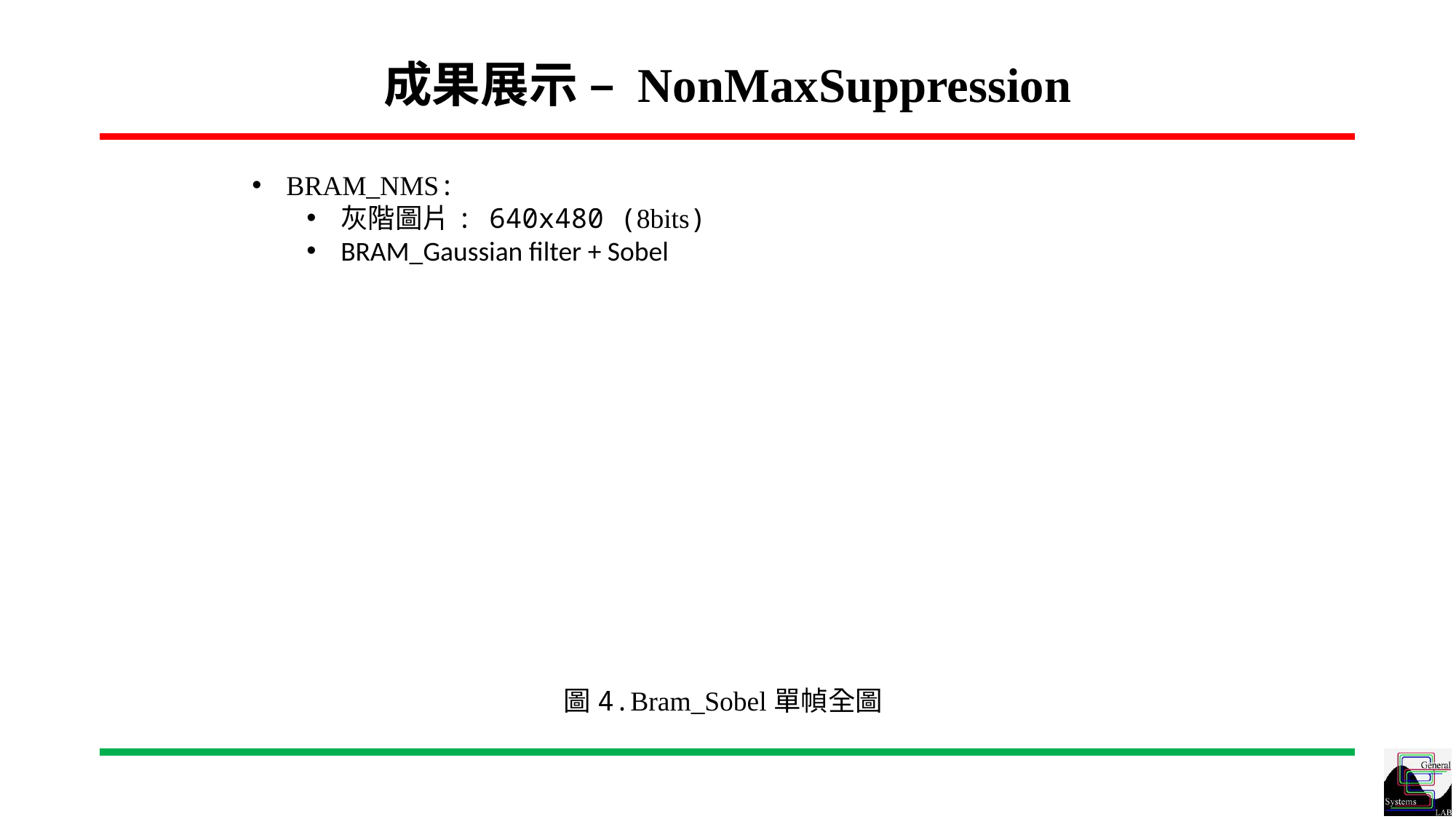

# 成果展示 – NonMaxSuppression
BRAM_NMS:
灰階圖片: 640x480 (8bits)
BRAM_Gaussian filter + Sobel

圖4.Bram_Sobel單幀全圖